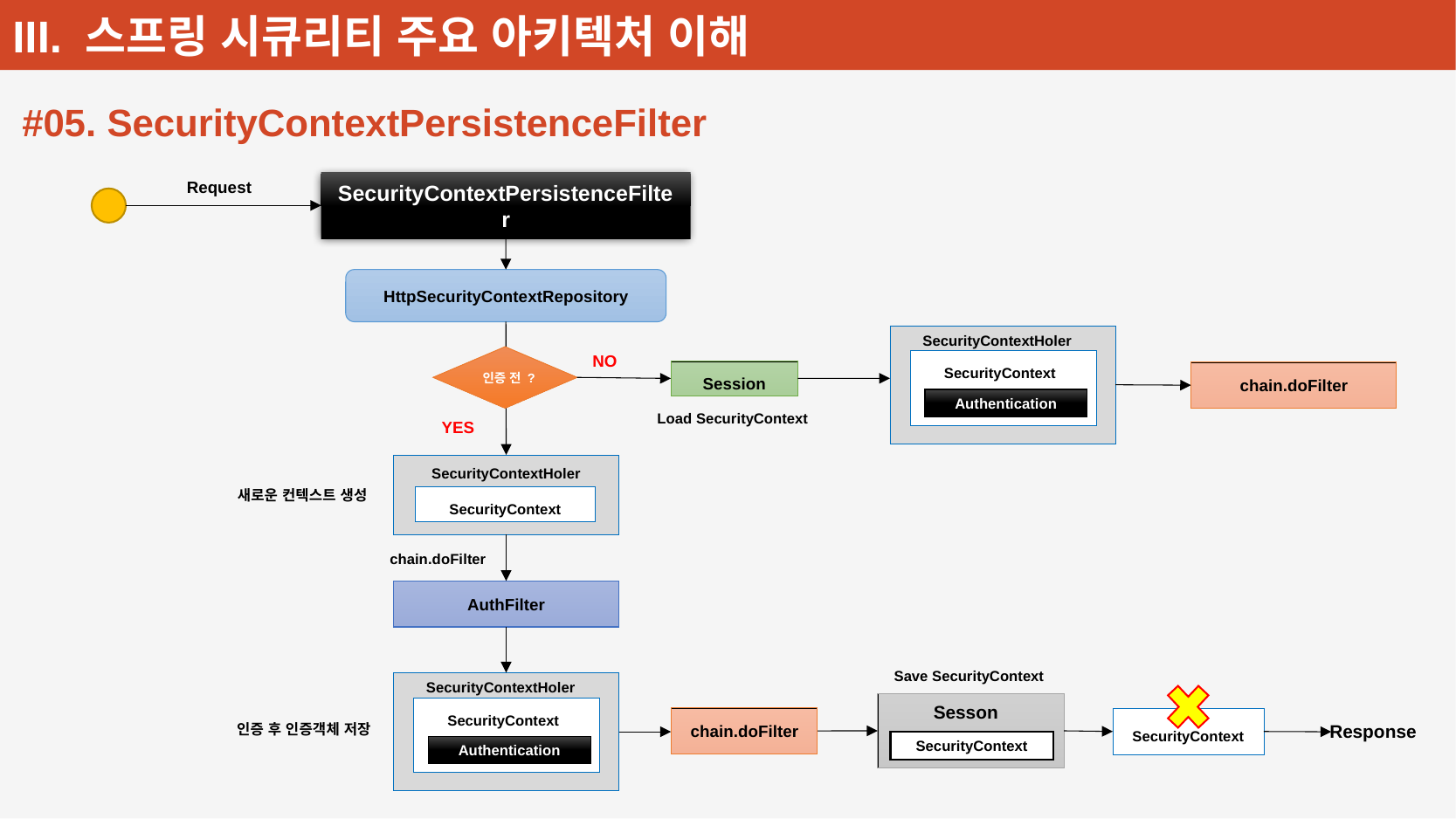

#05. SecurityContextPersistenceFilter
Request
SecurityContextPersistenceFilter

HttpSecurityContextRepository
SecurityContextHoler

NO
인증 전 ?

SecurityContext
Session
chain.doFilter
Authentication
Load SecurityContext
YES
SecurityContextHoler

새로운 컨텍스트 생성
SecurityContext
chain.doFilter
AuthFilter
Save SecurityContext
SecurityContextHoler

Sesson

인증 후 인증객체 저장
SecurityContext
chain.doFilter
SecurityContext
Response
SecurityContext
Authentication